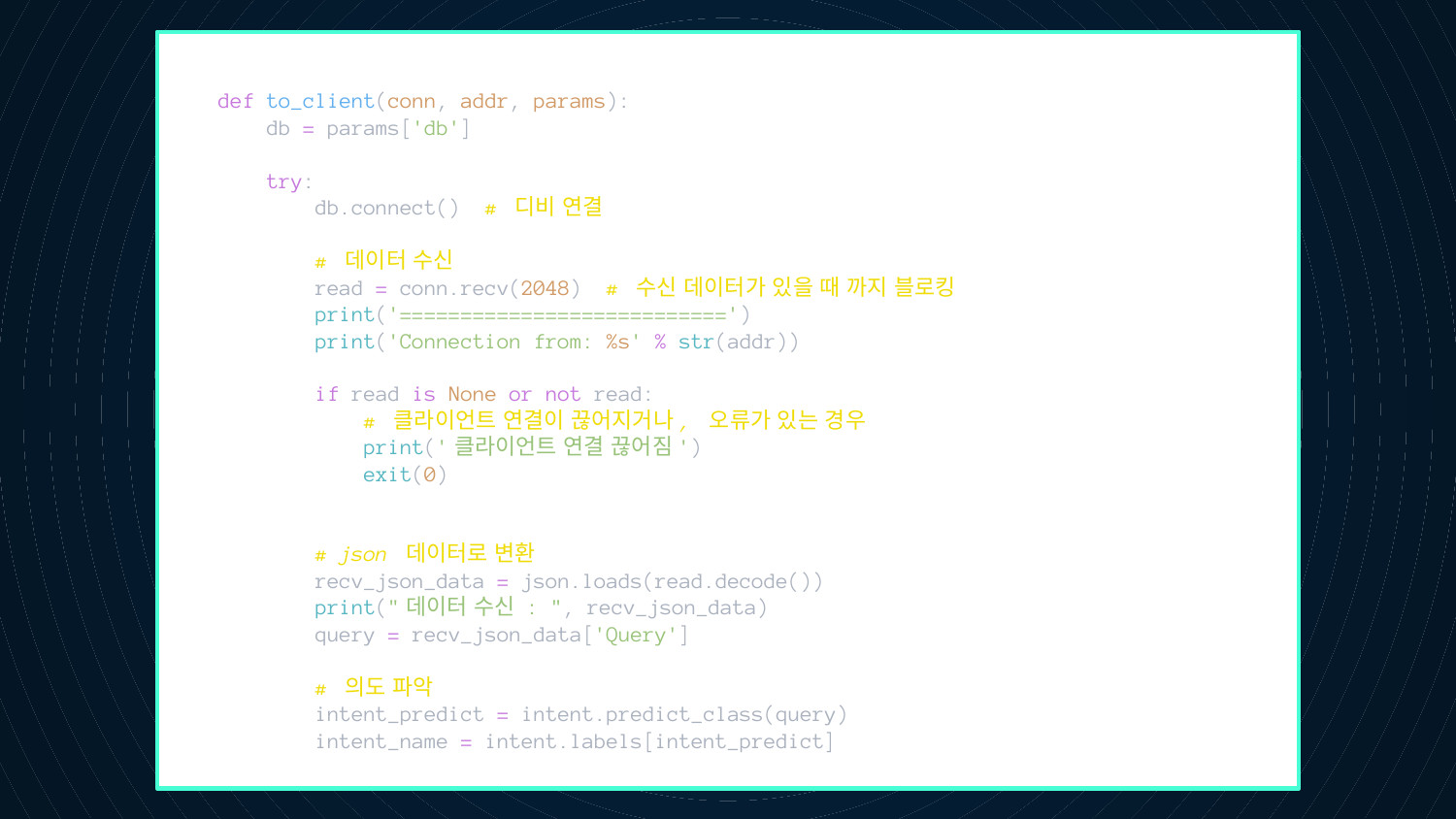

def to_client(conn, addr, params):
    db = params['db']
    try:
        db.connect()  # 디비 연결
        # 데이터 수신
        read = conn.recv(2048)  # 수신 데이터가 있을 때 까지 블로킹
        print('===========================')
        print('Connection from: %s' % str(addr))
        if read is None or not read:
            # 클라이언트 연결이 끊어지거나, 오류가 있는 경우
            print('클라이언트 연결 끊어짐')
            exit(0)
        # json 데이터로 변환
        recv_json_data = json.loads(read.decode())
        print("데이터 수신 : ", recv_json_data)
        query = recv_json_data['Query']
        # 의도 파악
        intent_predict = intent.predict_class(query)
        intent_name = intent.labels[intent_predict]